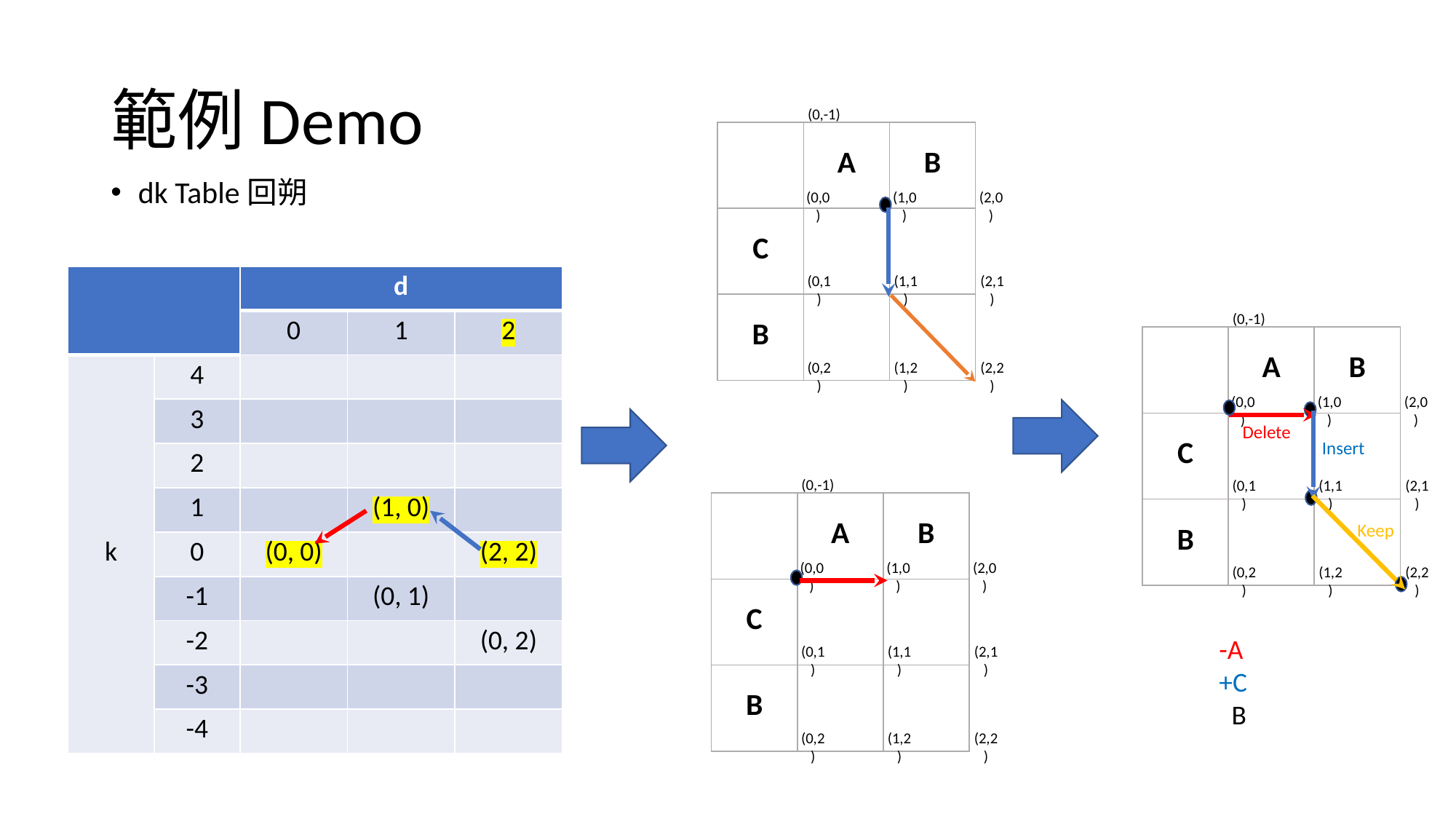

# 範例Demo
(0,-1)
(0,0)
(1,0)
(2,0)

(0,1)
(1,1)
(2,1)
(0,2)
(1,2)
(2,2)
|  | A | B |
| --- | --- | --- |
| C |  |  |
| B |  |  |
dk Table回朔
|  |  | d |  |  |
| --- | --- | --- | --- | --- |
|  |  | 0 | 1 | 2 |
| k | 4 |  |  |  |
|  | 3 |  |  |  |
|  | 2 |  |  |  |
|  | 1 |  | (1, 0) |  |
|  | 0 | (0, 0) |  | (2, 2) |
|  | -1 |  | (0, 1) |  |
|  | -2 |  |  | (0, 2) |
|  | -3 |  |  |  |
|  | -4 |  |  |  |
(0,-1)
(0,0)
(1,0)
(2,0)

Delete
Insert
(0,1)
(1,1)
(2,1)

Keep
(0,2)
(1,2)
(2,2)

|  | A | B |
| --- | --- | --- |
| C |  |  |
| B |  |  |

(0,-1)
(0,0)
(1,0)
(2,0)

(0,1)
(1,1)
(2,1)
(0,2)
(1,2)
(2,2)
|  | A | B |
| --- | --- | --- |
| C |  |  |
| B |  |  |
-A
+C
  B